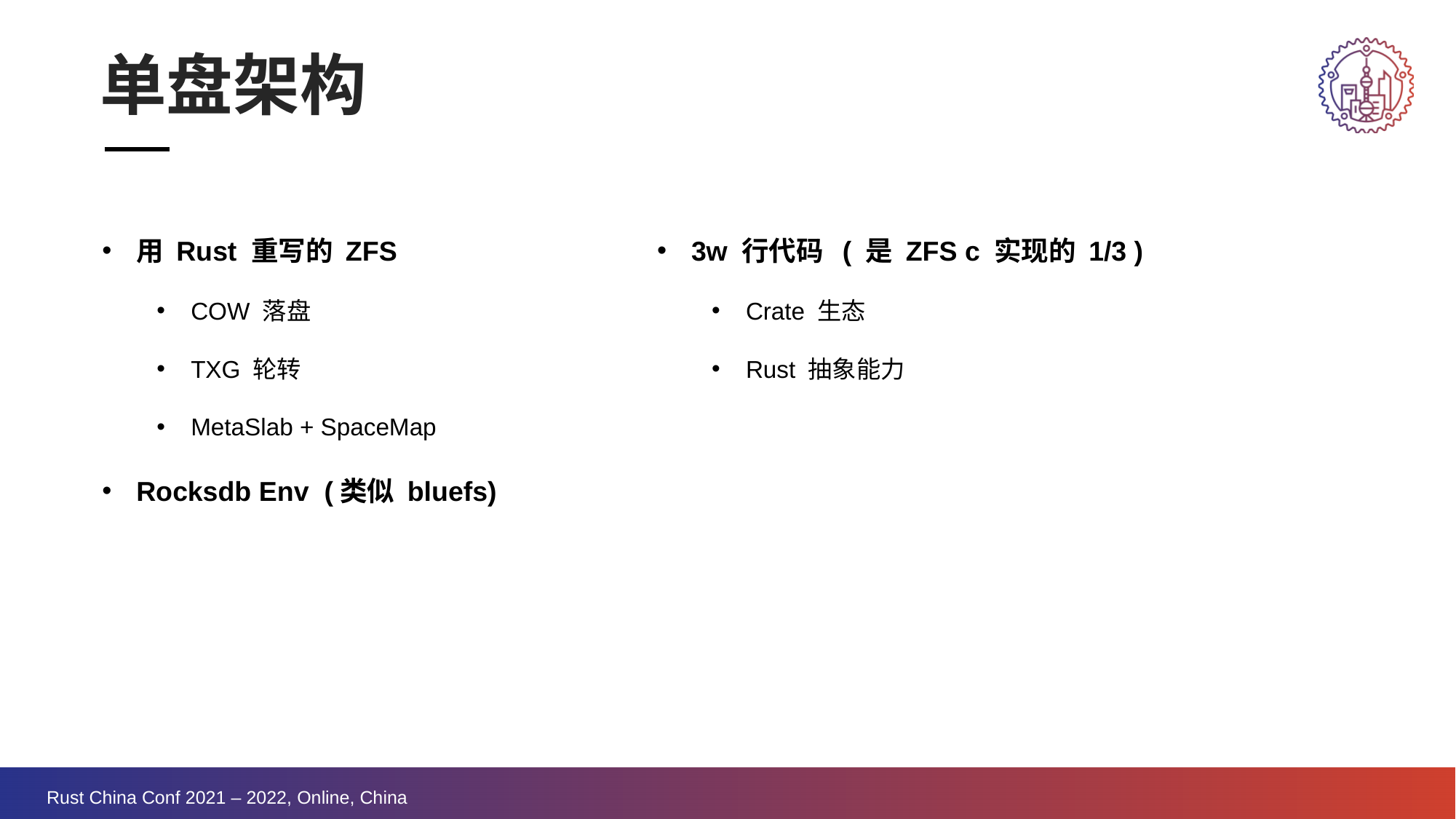

单盘架构
用 Rust 重写的 ZFS
COW 落盘
TXG 轮转
MetaSlab + SpaceMap
Rocksdb Env  (类似 bluefs)

3w 行代码  ( 是 ZFS c 实现的 1/3 )
Crate 生态
Rust 抽象能力